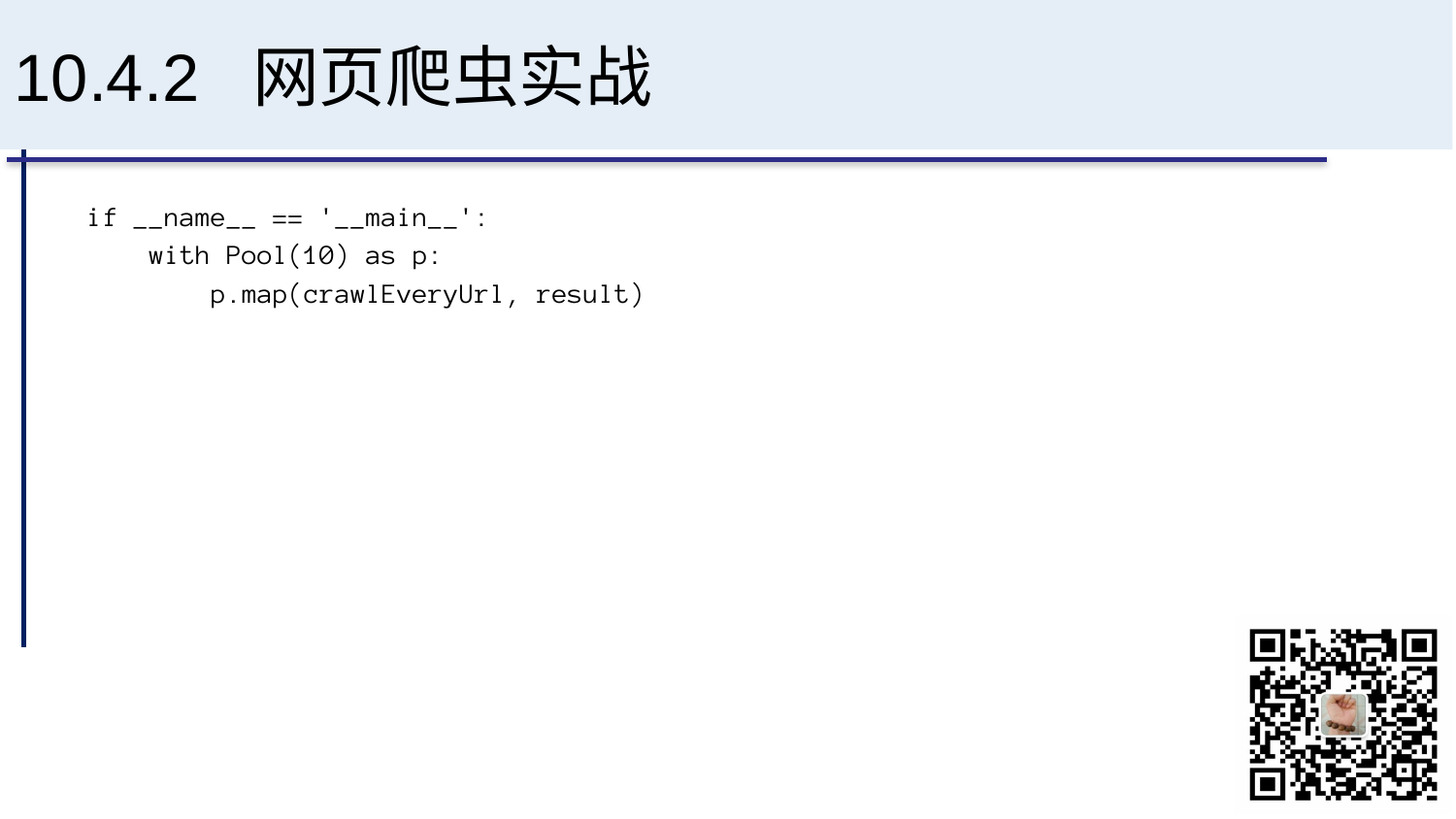

# 10.4.2  网页爬虫实战
if __name__ == '__main__':
    with Pool(10) as p:
        p.map(crawlEveryUrl, result)